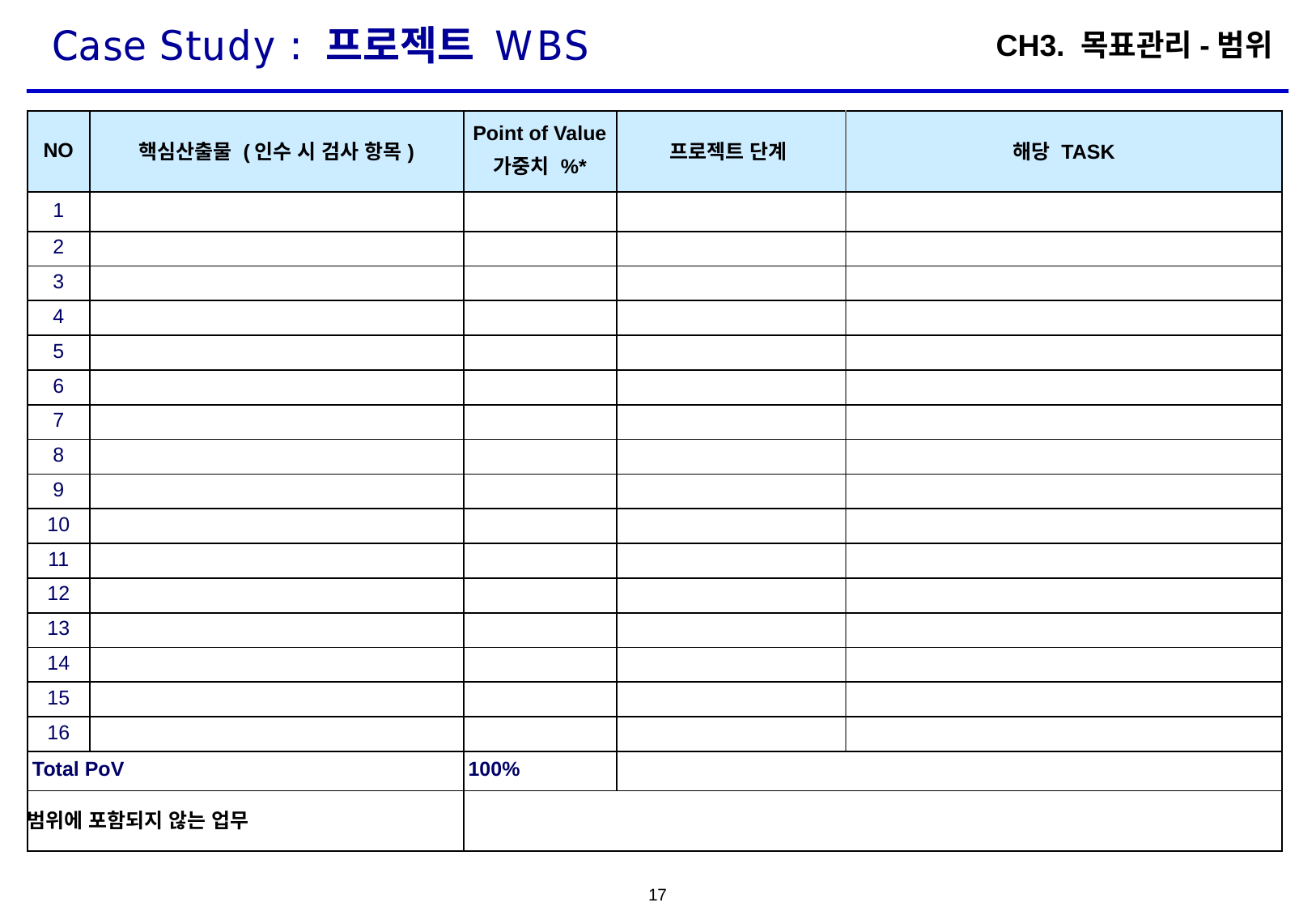

# Case Study : 프로젝트 WBS
CH3. 목표관리-범위
| NO | 핵심산출물 (인수 시 검사 항목) | Point of Value 가중치 %\* | 프로젝트 단계 | 해당 TASK |
| --- | --- | --- | --- | --- |
| 1 |  |  |  |  |
| 2 |  |  |  |  |
| 3 |  |  |  |  |
| 4 |  |  |  |  |
| 5 |  |  |  |  |
| 6 |  |  |  |  |
| 7 |  |  |  |  |
| 8 |  |  |  |  |
| 9 |  |  |  |  |
| 10 |  |  |  |  |
| 11 |  |  |  |  |
| 12 |  |  |  |  |
| 13 |  |  |  |  |
| 14 |  |  |  |  |
| 15 |  |  |  |  |
| 16 |  |  |  |  |
| Total PoV |  | 100% |  |  |
| 범위에 포함되지 않는 업무 |  |  |  |  |